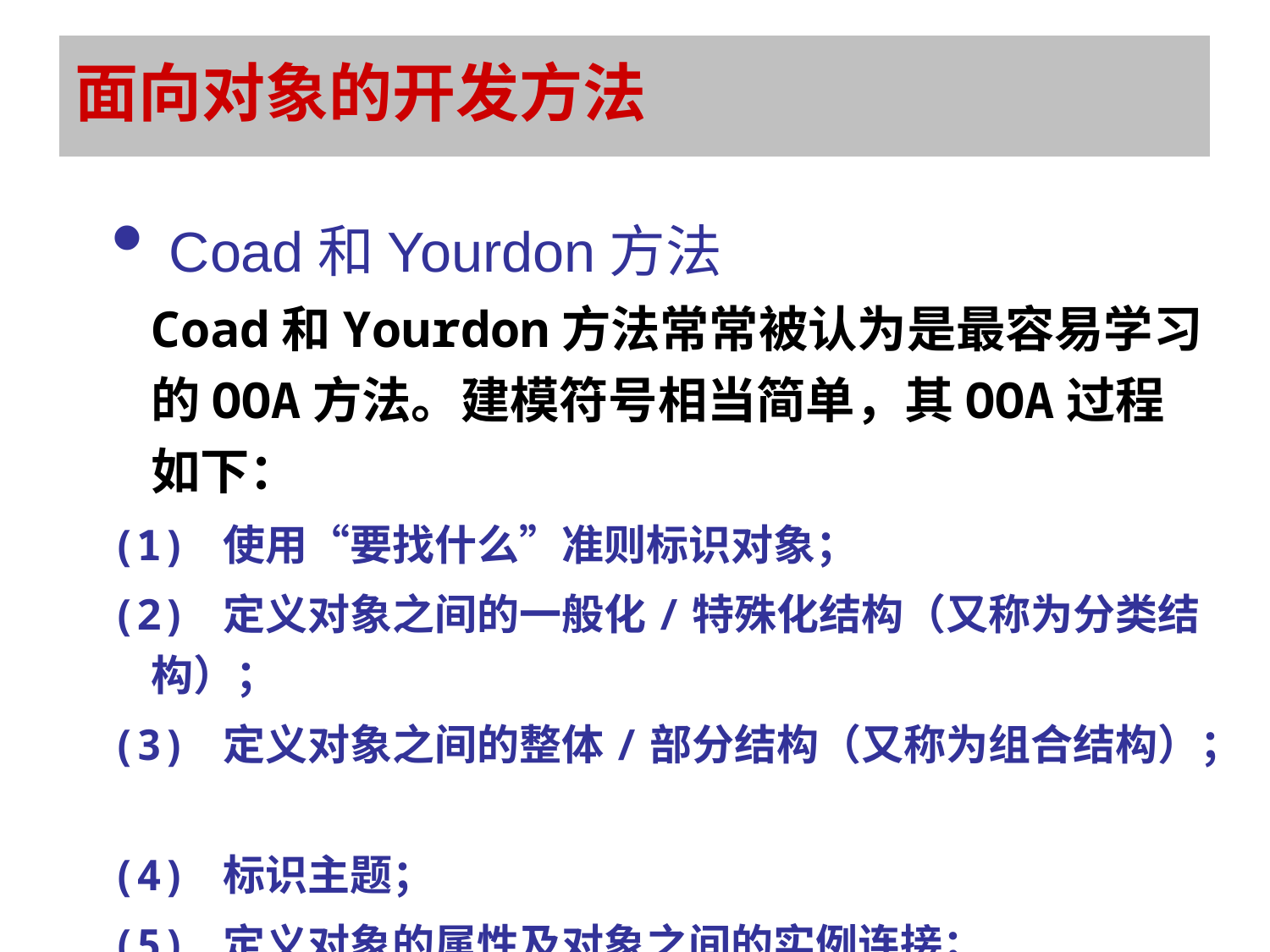

面向对象的开发方法
 Coad和Yourdon方法
Coad和Yourdon方法常常被认为是最容易学习的OOA方法。建模符号相当简单，其OOA过程如下：
(1) 使用“要找什么”准则标识对象；
(2) 定义对象之间的一般化/特殊化结构（又称为分类结构）；
(3) 定义对象之间的整体/部分结构（又称为组合结构）；
(4) 标识主题；
(5) 定义对象的属性及对象之间的实例连接；
(6) 定义服务及对象之间的消息连接。